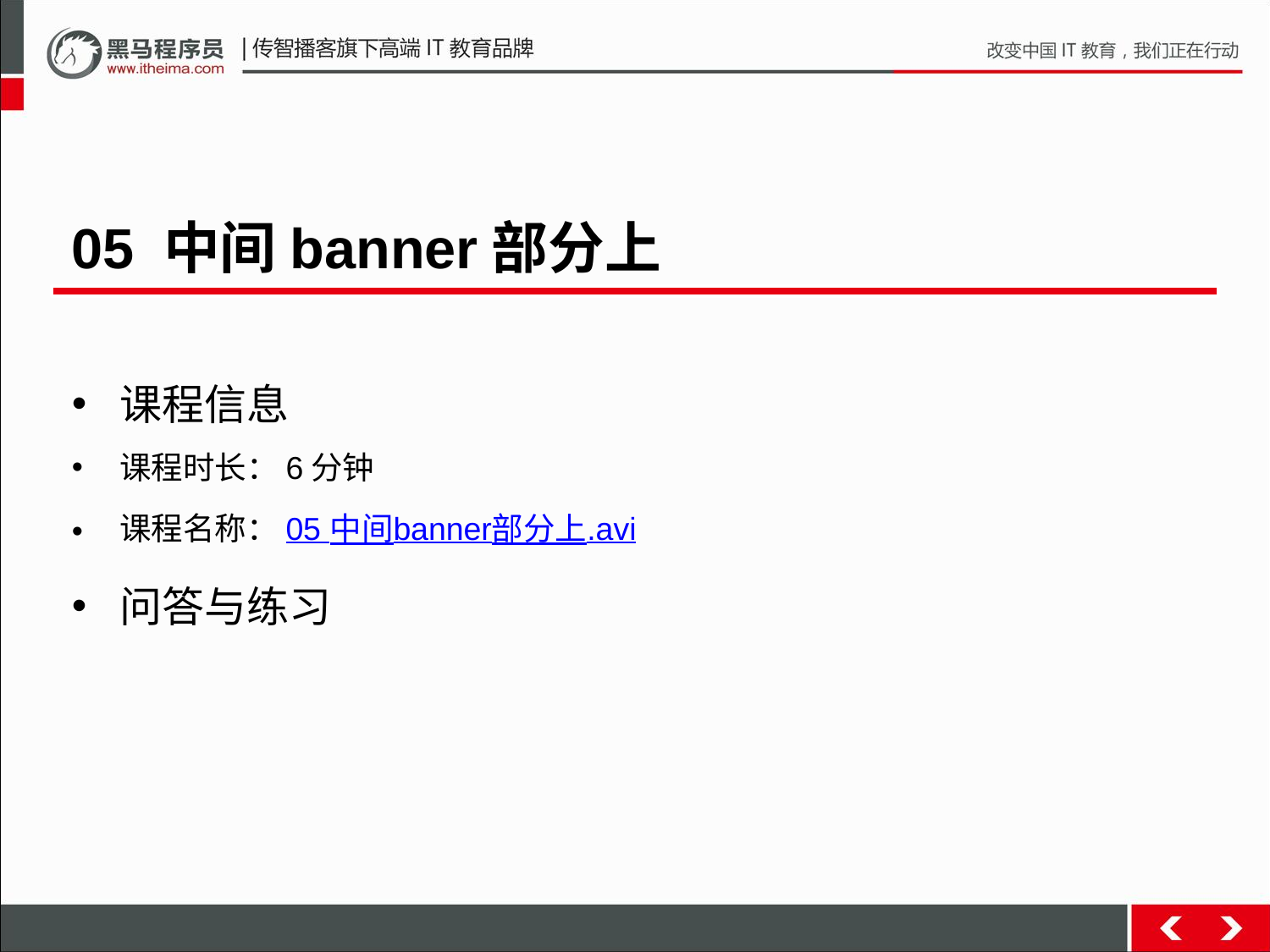

05 中间banner部分上
课程信息
课程时长：6分钟
课程名称：05 中间banner部分上.avi
问答与练习